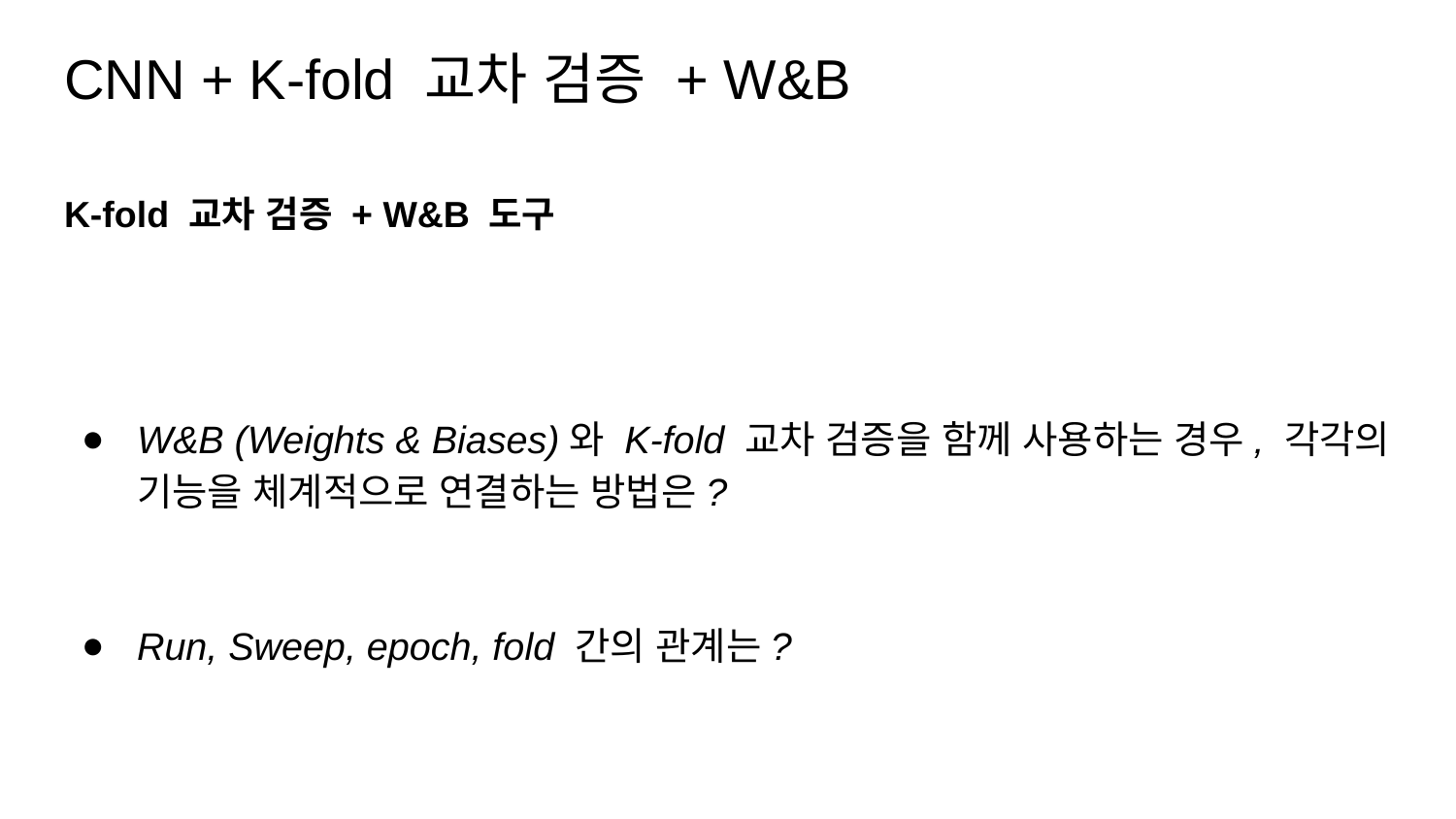

# CNN + K-fold 교차 검증 + W&B

K-fold 교차 검증 + W&B 도구

W&B (Weights & Biases)와 K-fold 교차 검증을 함께 사용하는 경우, 각각의 기능을 체계적으로 연결하는 방법은?

Run, Sweep, epoch, fold 간의 관계는?